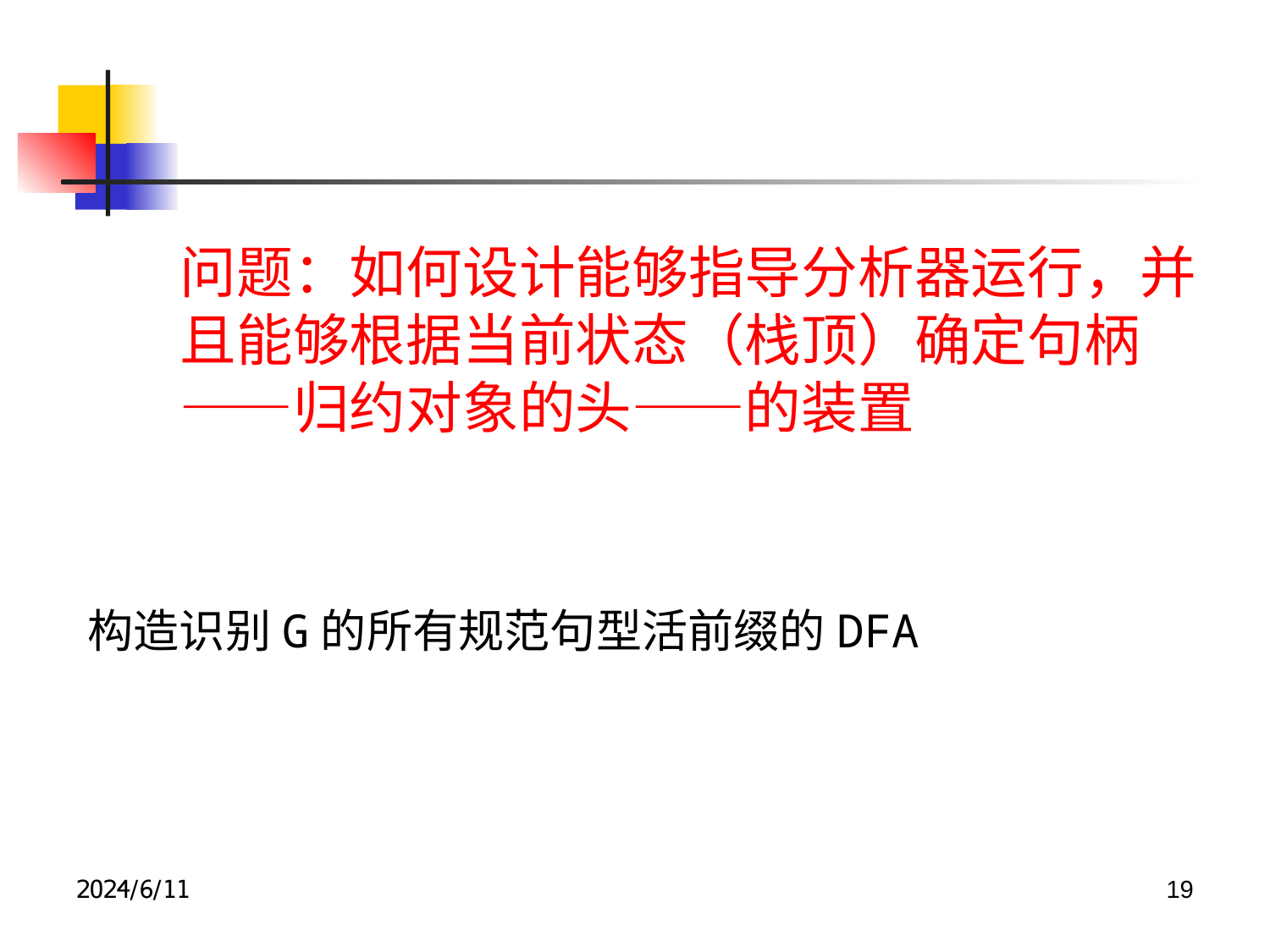

问题：如何设计能够指导分析器运行，并且能够根据当前状态（栈顶）确定句柄——归约对象的头——的装置
构造识别G的所有规范句型活前缀的DFA
2024/6/11
19